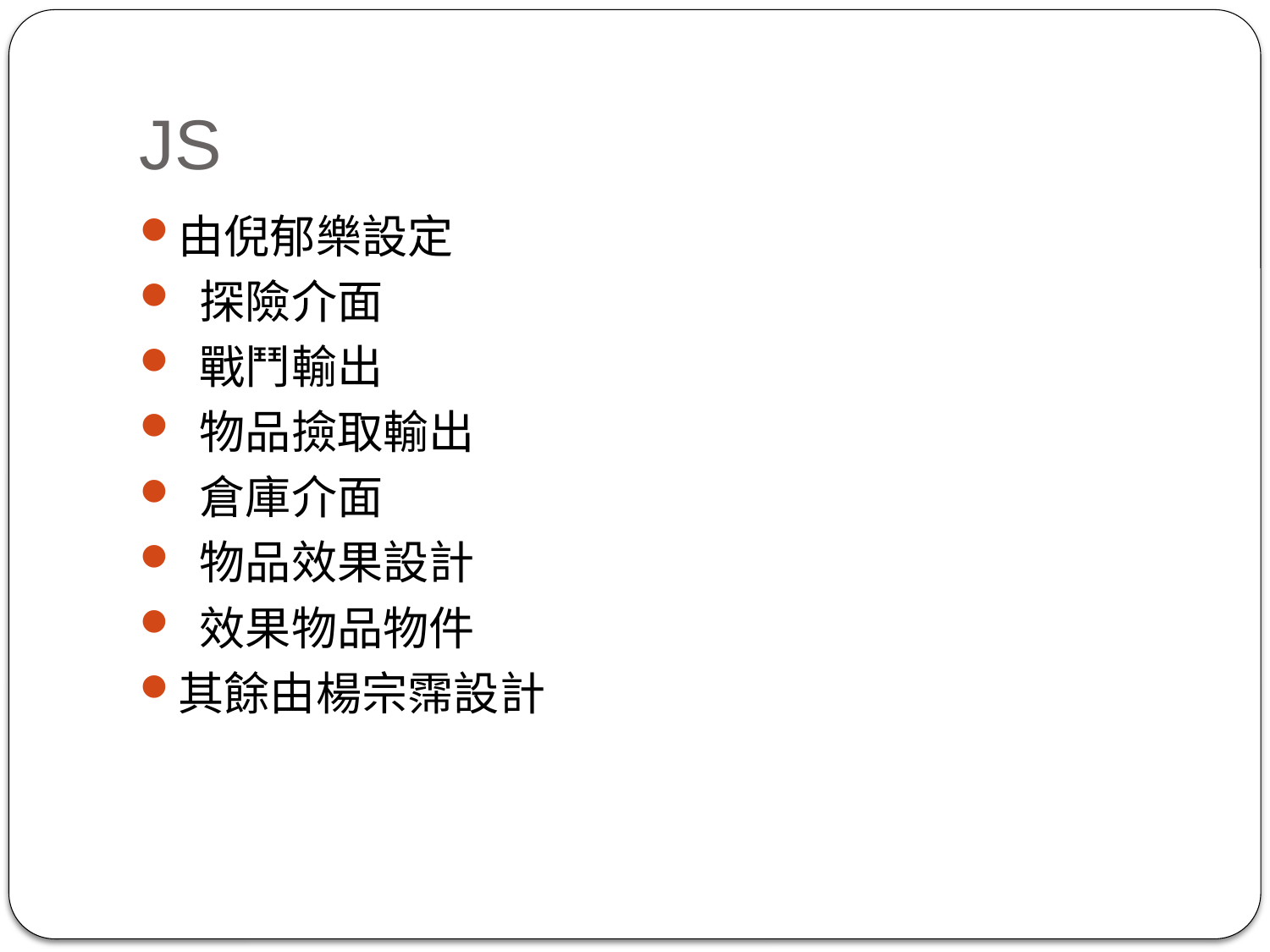

# JS
由倪郁樂設定
 探險介面
 戰鬥輸出
 物品撿取輸出
 倉庫介面
 物品效果設計
 效果物品物件
其餘由楊宗霈設計